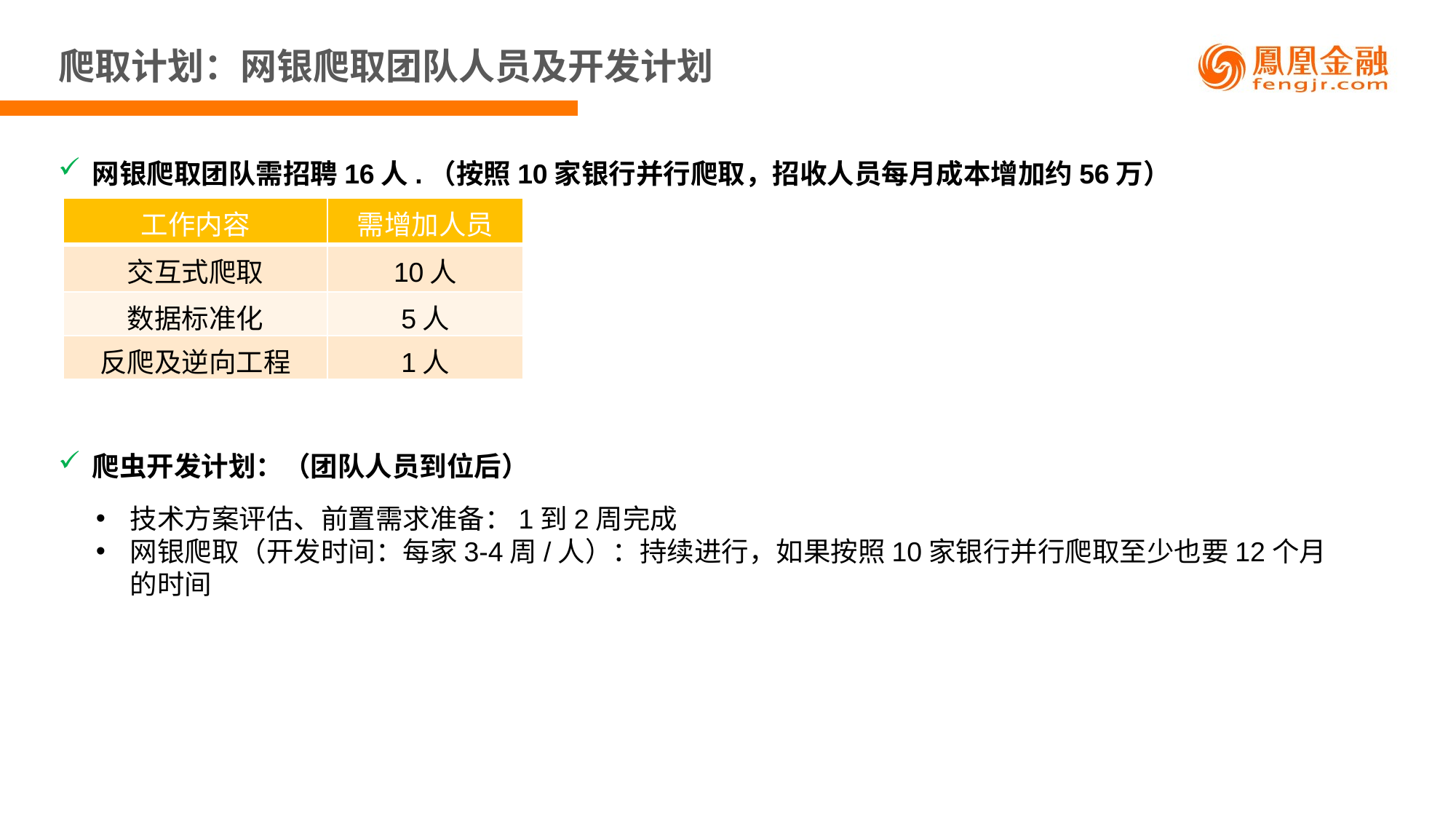

爬取计划：网银爬取团队人员及开发计划
网银爬取团队需招聘16人.（按照10家银行并行爬取，招收人员每月成本增加约56万）
| 工作内容 | 需增加人员 |
| --- | --- |
| 交互式爬取 | 10人 |
| 数据标准化 | 5人 |
| 反爬及逆向工程 | 1人 |
功能
爬虫开发计划：（团队人员到位后）
效率
技术方案评估、前置需求准备：1到2周完成
网银爬取（开发时间：每家3-4周/人）：持续进行，如果按照10家银行并行爬取至少也要12个月的时间
成本